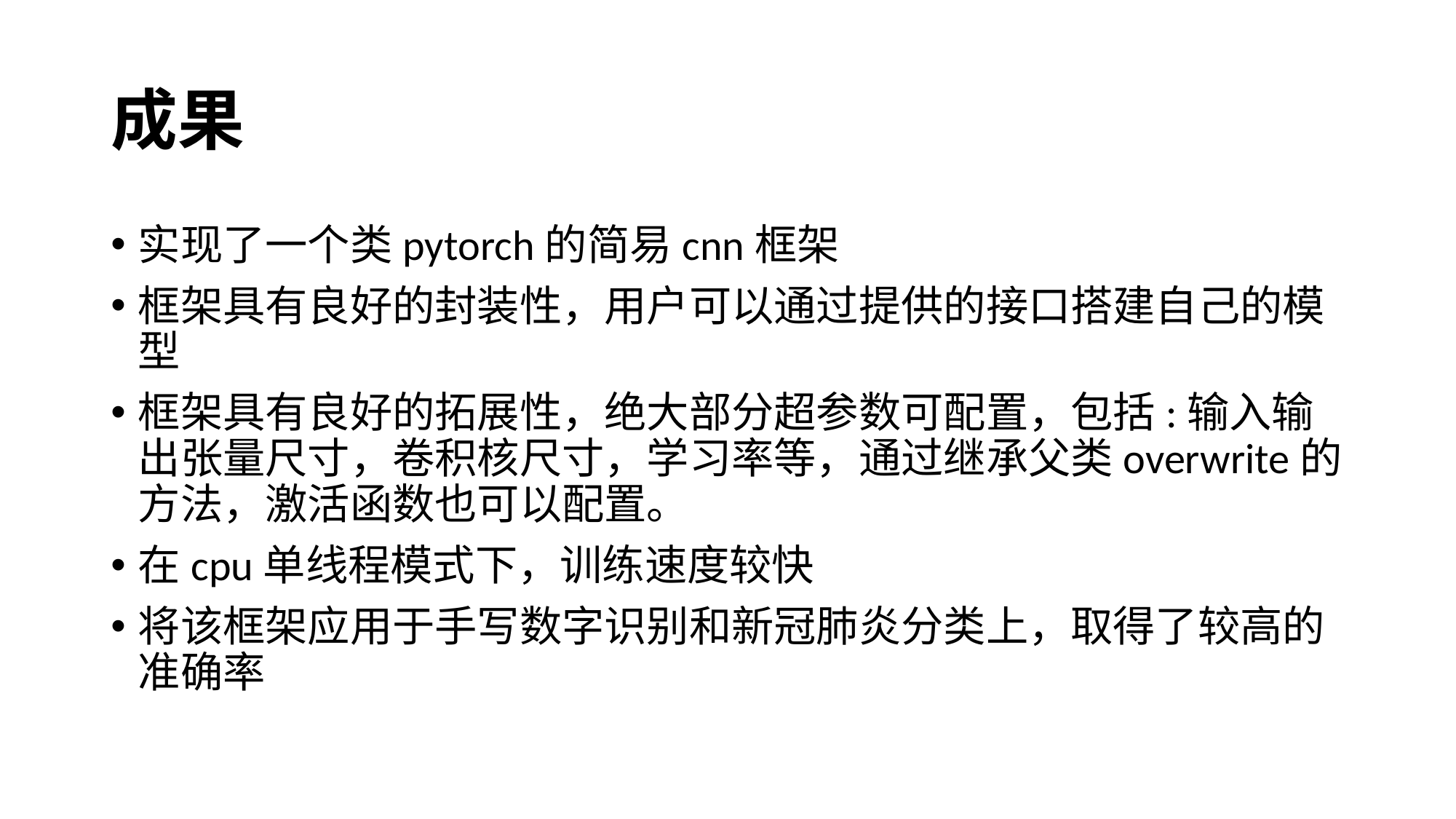

# 成果
实现了一个类pytorch的简易cnn框架
框架具有良好的封装性，用户可以通过提供的接口搭建自己的模型
框架具有良好的拓展性，绝大部分超参数可配置，包括:输入输出张量尺寸，卷积核尺寸，学习率等，通过继承父类overwrite的方法，激活函数也可以配置。
在cpu单线程模式下，训练速度较快
将该框架应用于手写数字识别和新冠肺炎分类上，取得了较高的准确率